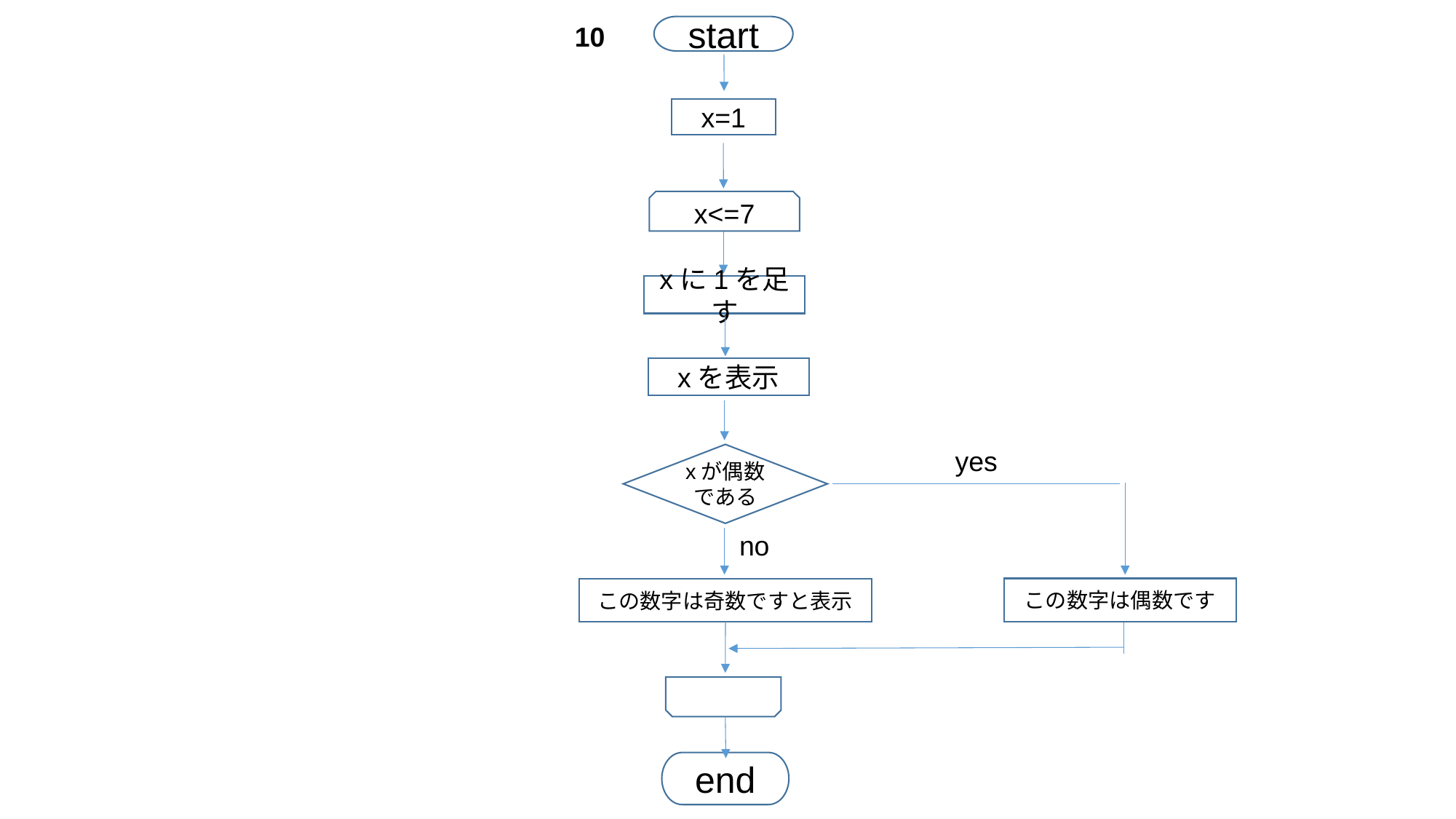

10
start
x=1
x<=7
xに1を足す
xを表示
yes
xが偶数である
no
この数字は偶数です
この数字は奇数ですと表示

end